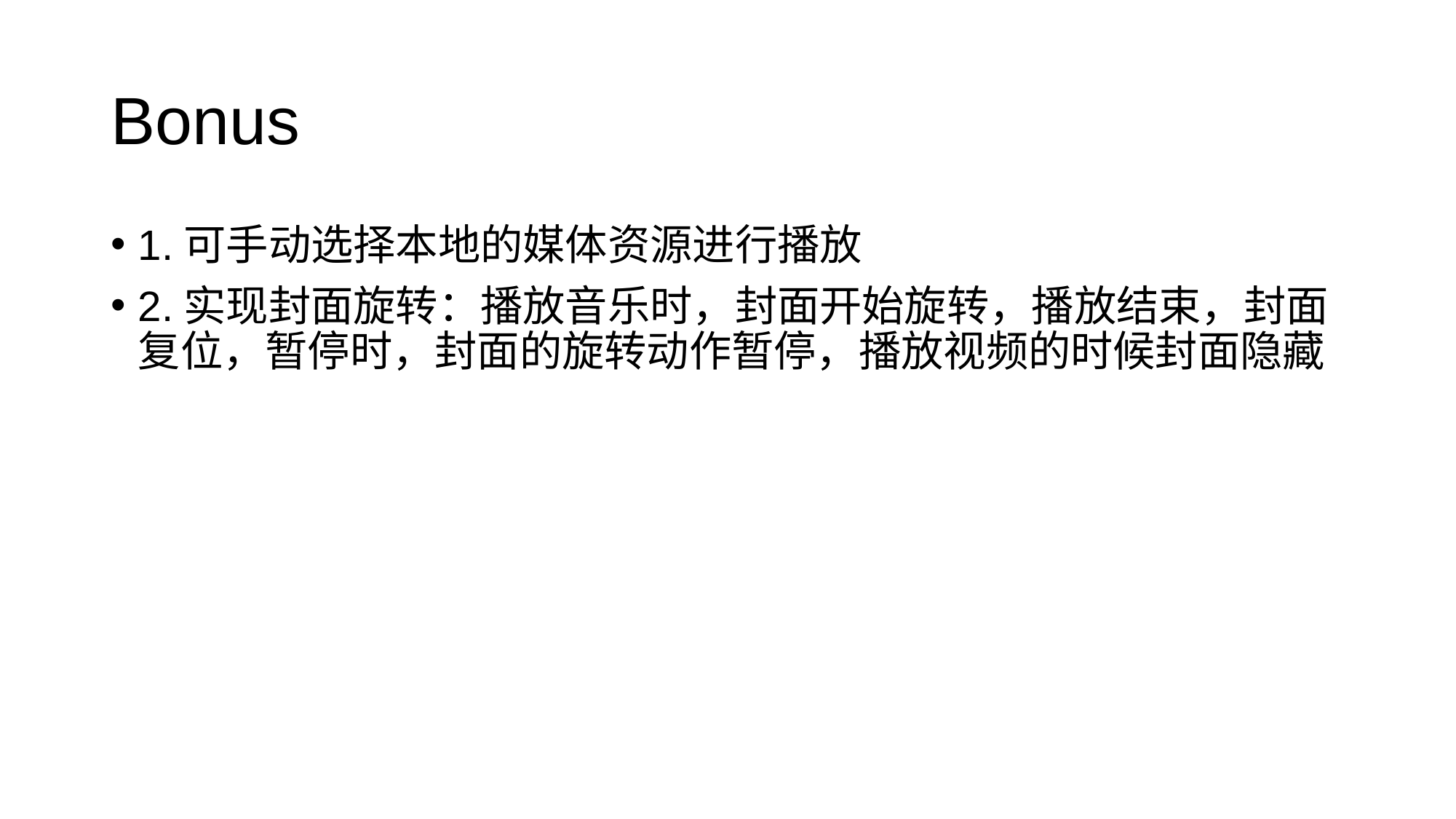

# Bonus
1.可手动选择本地的媒体资源进行播放
2.实现封面旋转：播放音乐时，封面开始旋转，播放结束，封面复位，暂停时，封面的旋转动作暂停，播放视频的时候封面隐藏